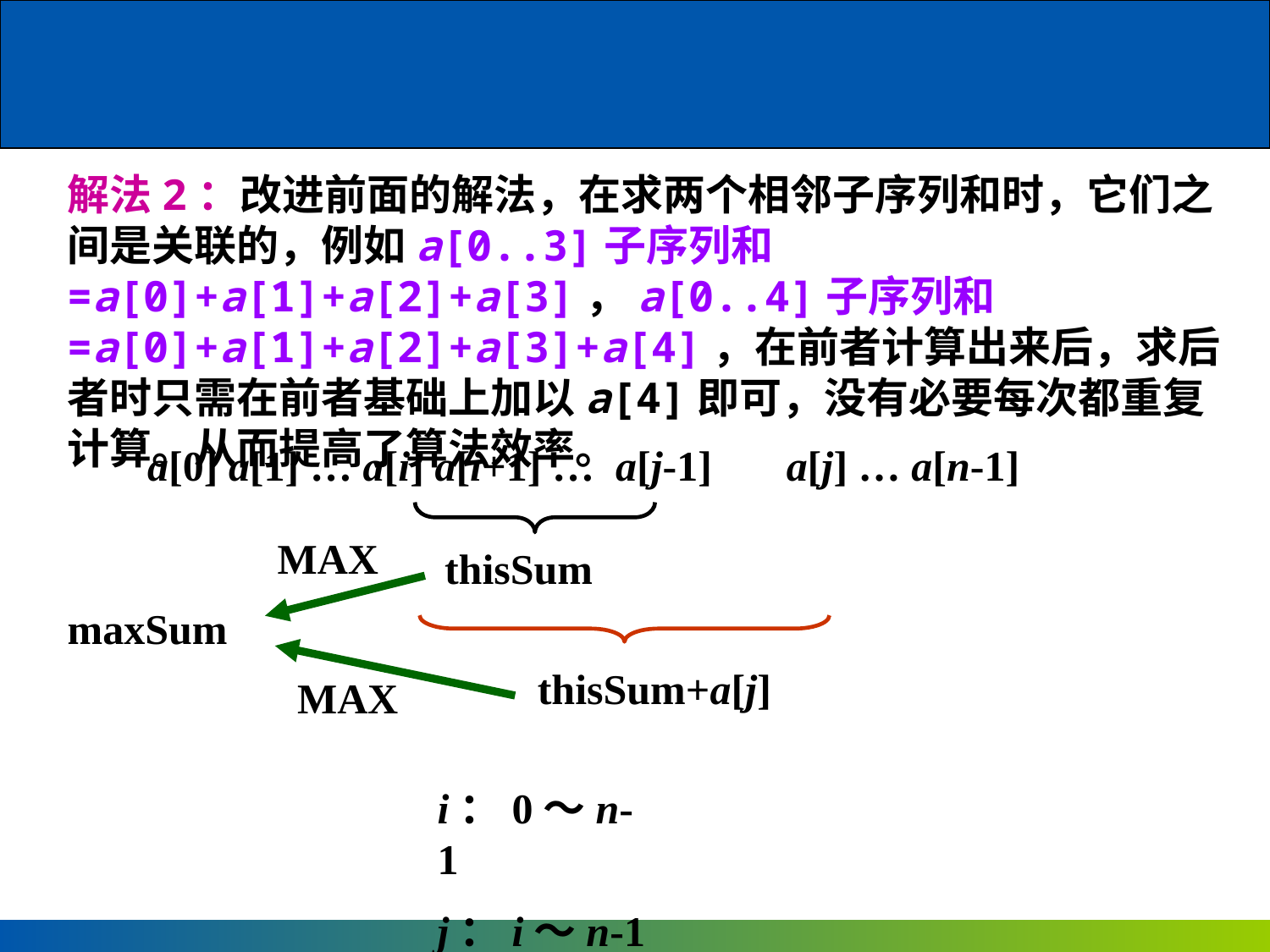

解法2：改进前面的解法，在求两个相邻子序列和时，它们之间是关联的，例如a[0..3]子序列和=a[0]+a[1]+a[2]+a[3]，a[0..4]子序列和=a[0]+a[1]+a[2]+a[3]+a[4]，在前者计算出来后，求后者时只需在前者基础上加以a[4]即可，没有必要每次都重复计算。从而提高了算法效率。

a[0] a[1] … a[i] a[i+1] …  a[j-1]       a[j] … a[n-1]
MAX
thisSum

maxSum

thisSum+a[j]
MAX
i：0～n-1
j：i～n-1